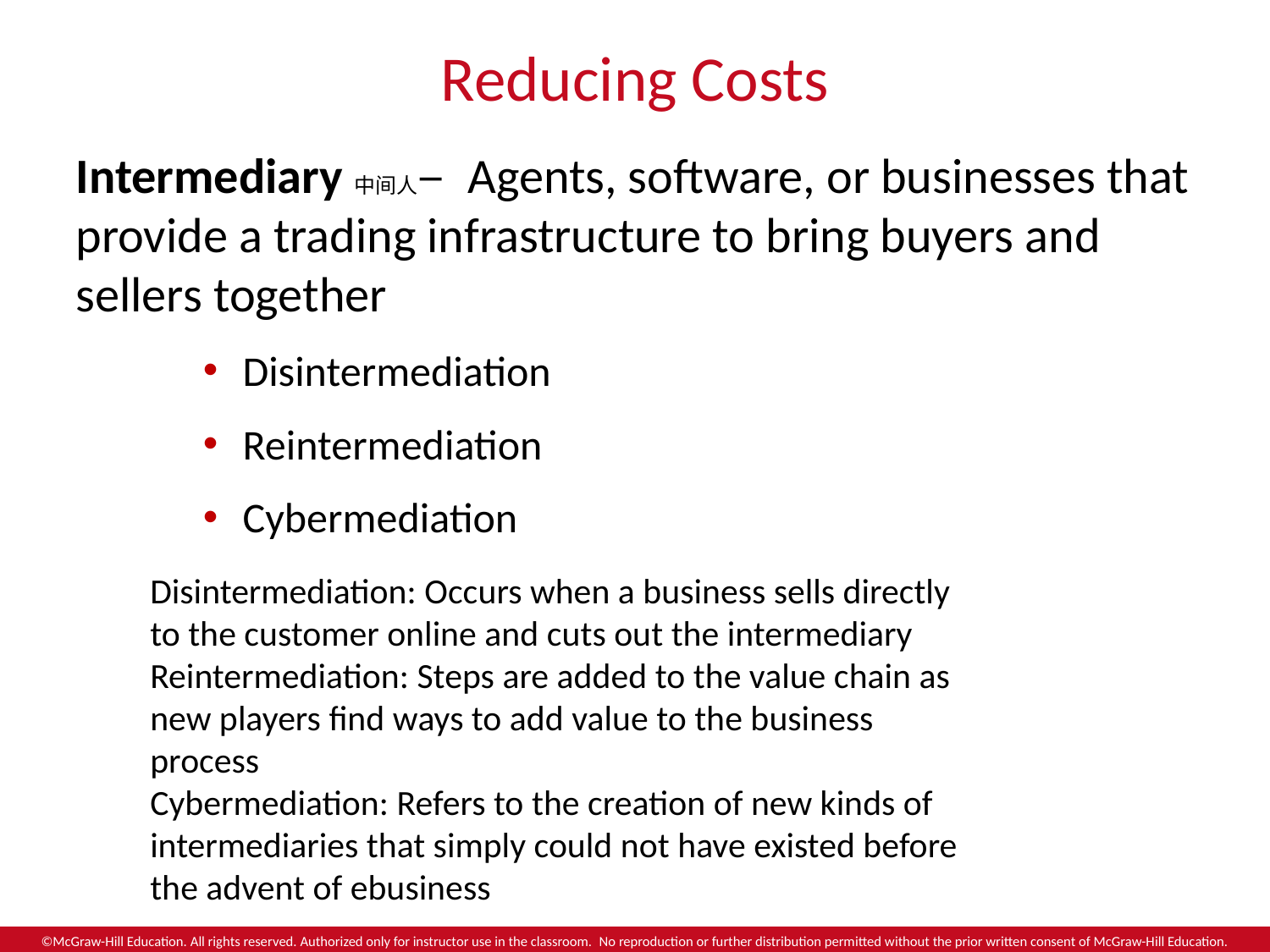

# Reducing Costs
Intermediary中间人– Agents, software, or businesses that provide a trading infrastructure to bring buyers and sellers together
Disintermediation
Reintermediation
Cybermediation
Disintermediation: Occurs when a business sells directly to the customer online and cuts out the intermediary
Reintermediation: Steps are added to the value chain as new players find ways to add value to the business process
Cybermediation: Refers to the creation of new kinds of intermediaries that simply could not have existed before the advent of ebusiness